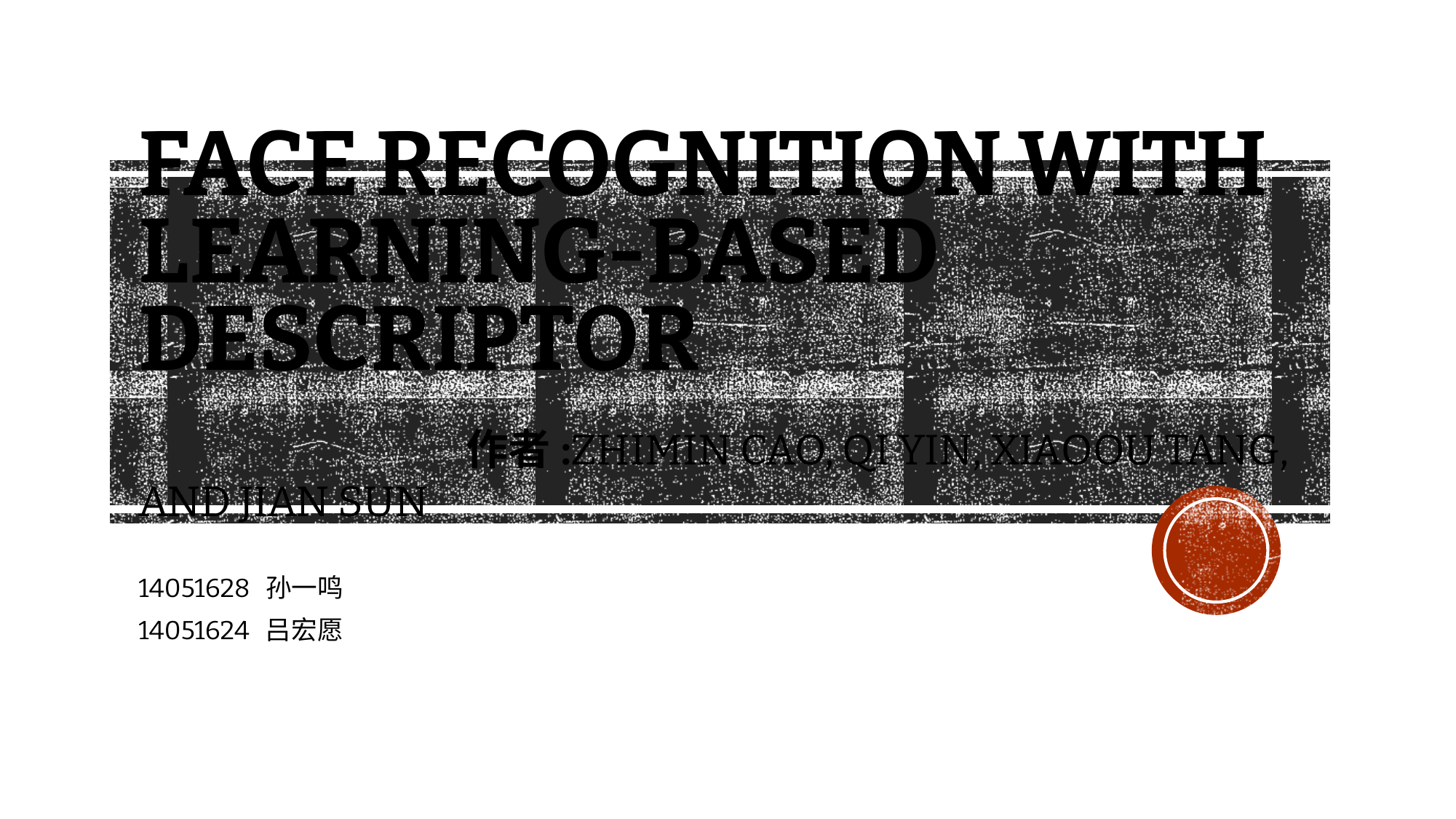

# Face Recognition with Learning-based Descriptor 作者:Zhimin Cao, Qi Yin, Xiaoou Tang, and Jian Sun

14051628  孙一鸣
14051624  吕宏愿